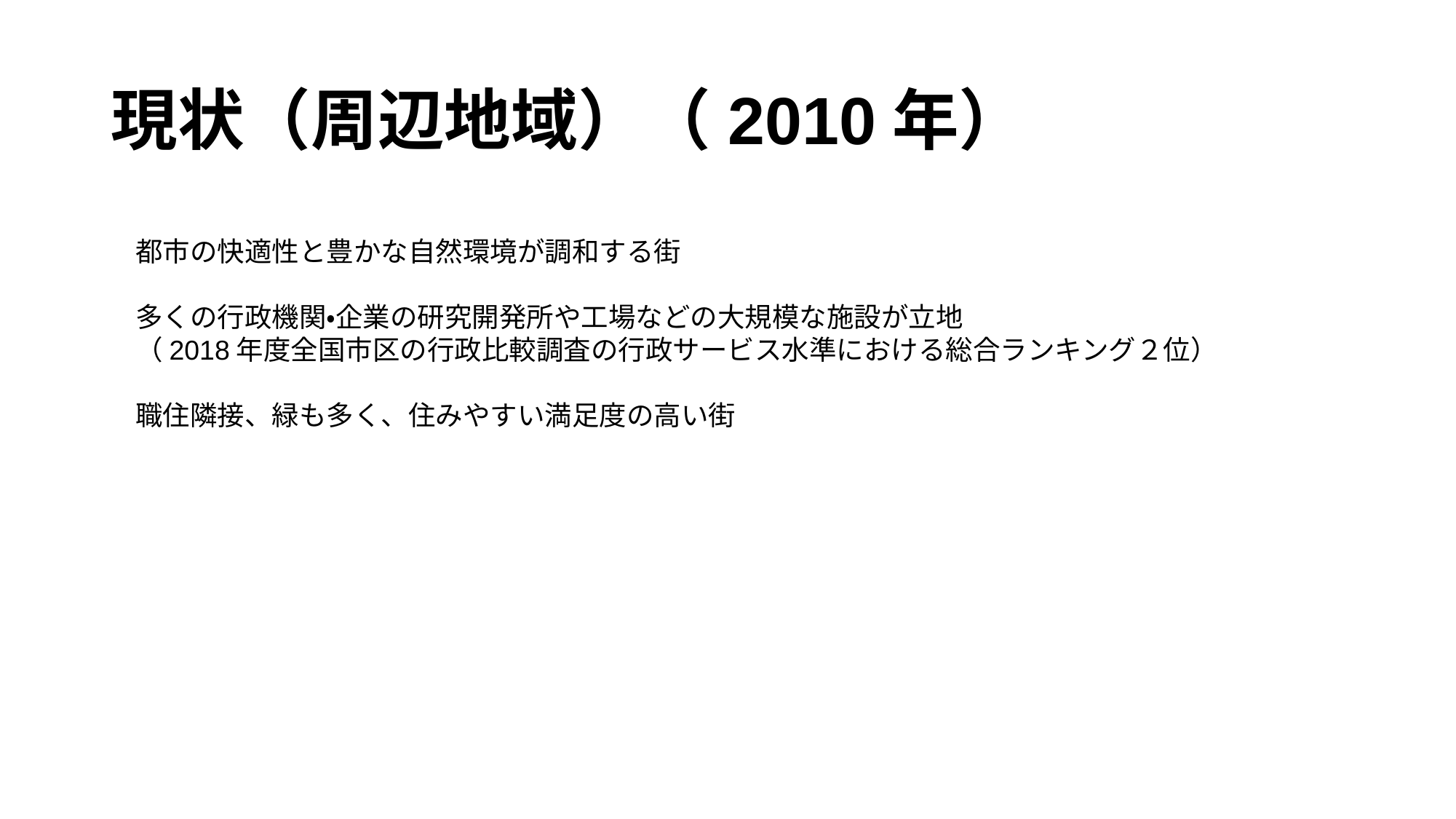

# 現状（周辺地域）（2010年）
都市の快適性と豊かな自然環境が調和する街

多くの行政機関・企業の研究開発所や工場などの大規模な施設が立地
（2018年度全国市区の行政比較調査の行政サービス水準における総合ランキング２位）

職住隣接、緑も多く、住みやすい満足度の高い街